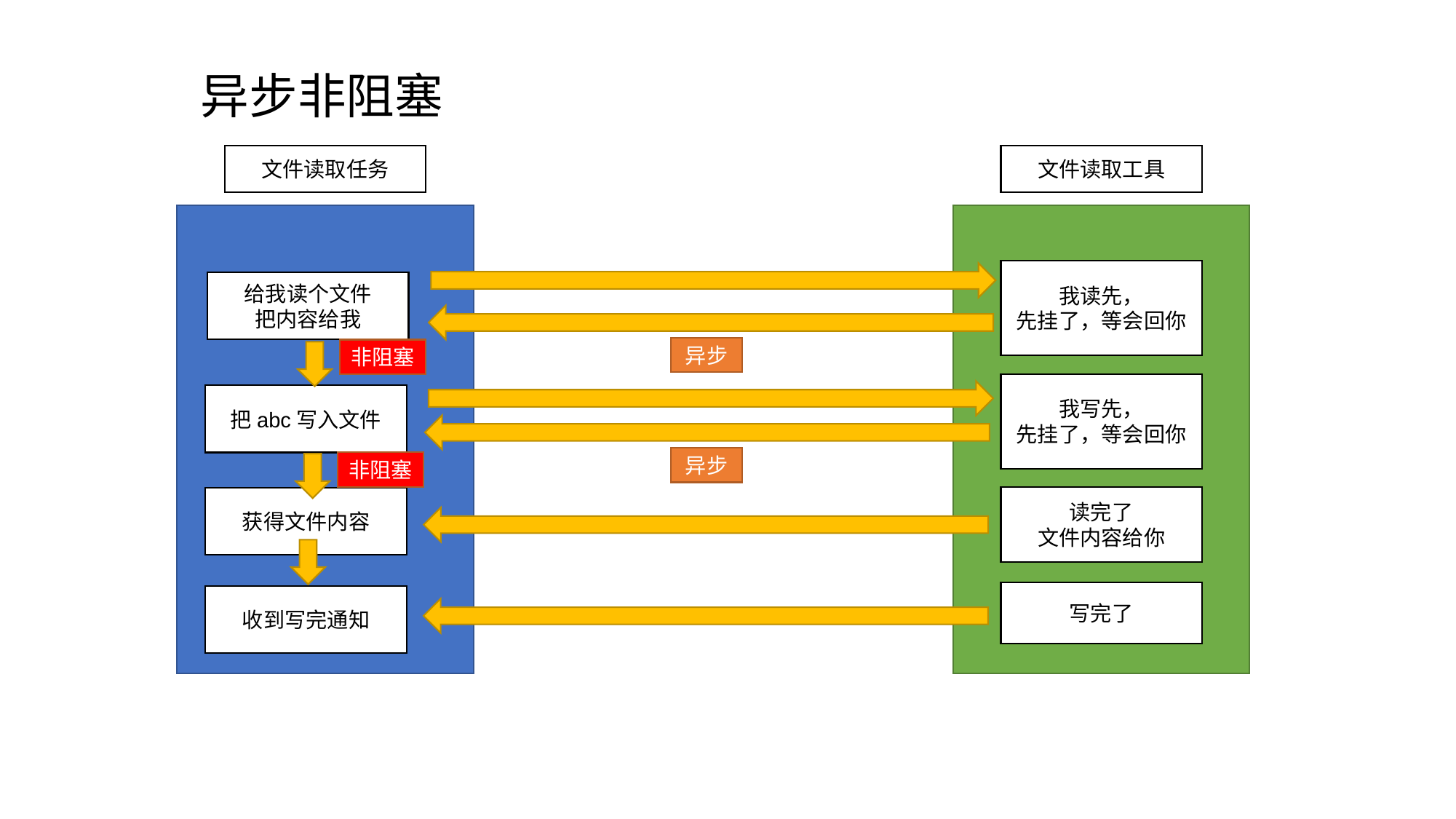

异步非阻塞
文件读取任务
文件读取工具

我读先，
先挂了，等会回你

给我读个文件
把内容给我

异步
非阻塞

我写先，
先挂了，等会回你

把abc写入文件

异步
非阻塞

读完了
文件内容给你
获得文件内容

写完了
收到写完通知